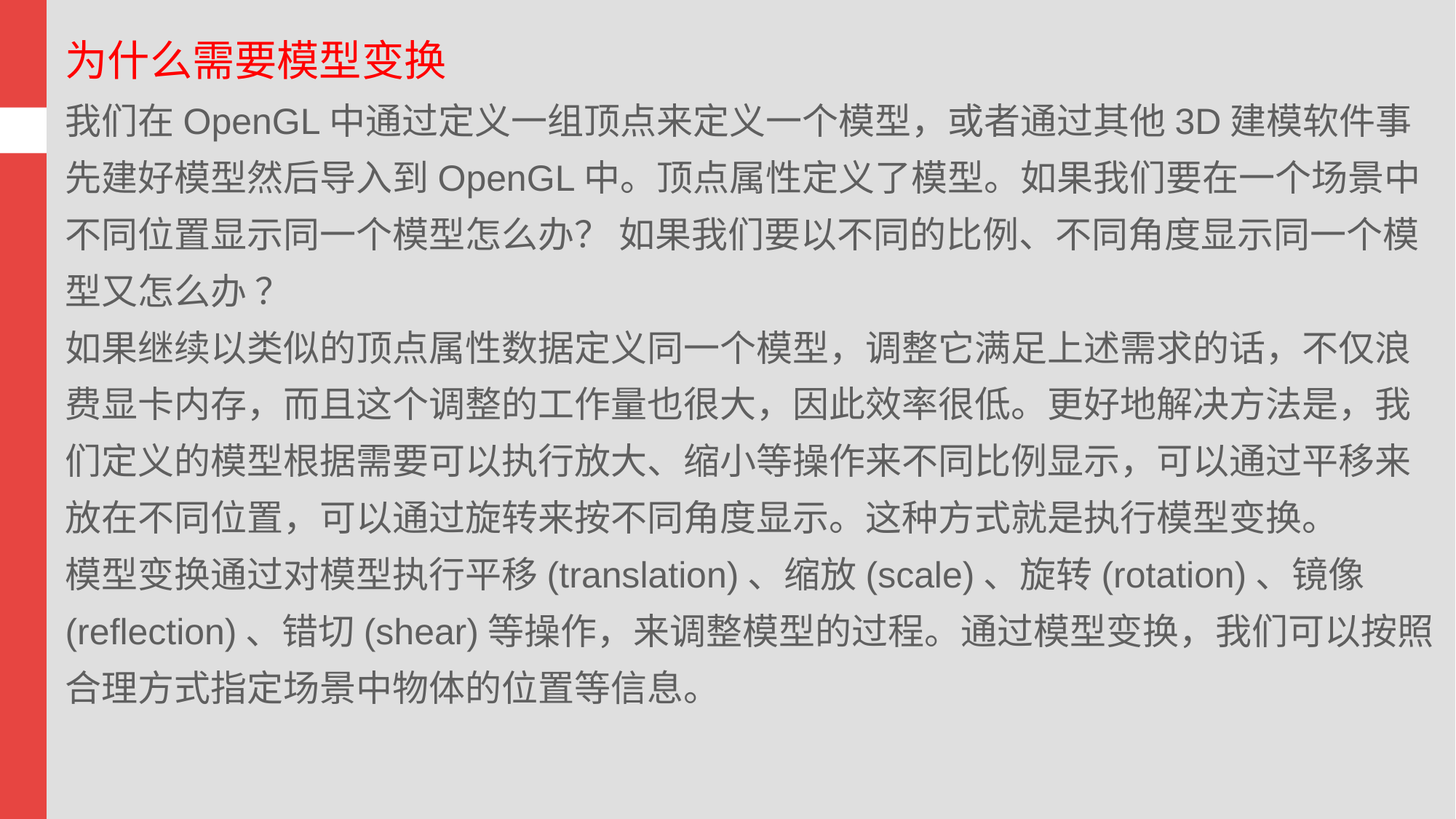

为什么需要模型变换
我们在OpenGL中通过定义一组顶点来定义一个模型，或者通过其他3D建模软件事先建好模型然后导入到OpenGL中。顶点属性定义了模型。如果我们要在一个场景中不同位置显示同一个模型怎么办？ 如果我们要以不同的比例、不同角度显示同一个模型又怎么办 ？
如果继续以类似的顶点属性数据定义同一个模型，调整它满足上述需求的话，不仅浪费显卡内存，而且这个调整的工作量也很大，因此效率很低。更好地解决方法是，我们定义的模型根据需要可以执行放大、缩小等操作来不同比例显示，可以通过平移来放在不同位置，可以通过旋转来按不同角度显示。这种方式就是执行模型变换。
模型变换通过对模型执行平移(translation)、缩放(scale)、旋转(rotation)、镜像(reflection)、错切(shear)等操作，来调整模型的过程。通过模型变换，我们可以按照合理方式指定场景中物体的位置等信息。